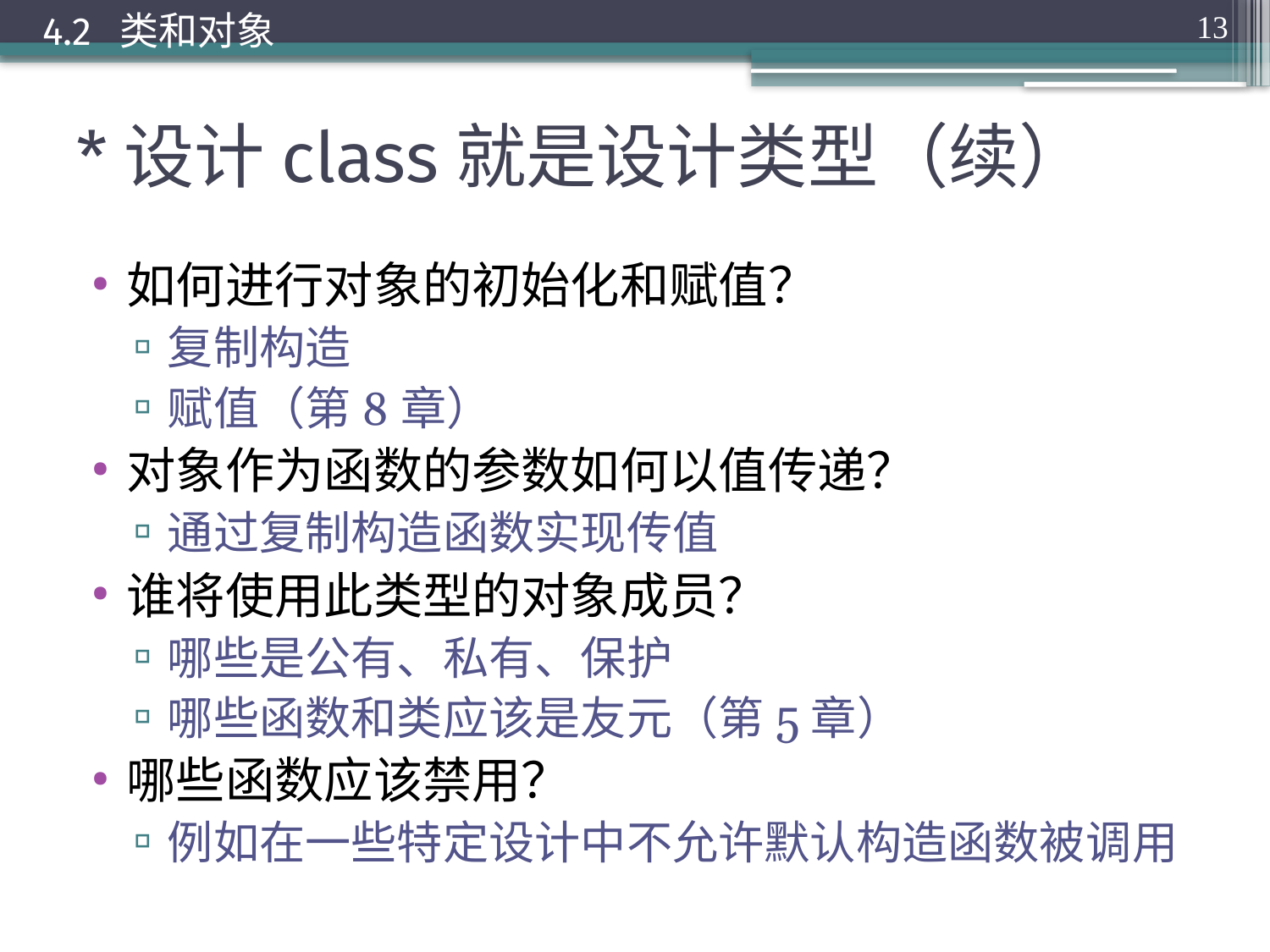

4.2  类和对象
13
# *设计class就是设计类型（续）
如何进行对象的初始化和赋值？
复制构造
赋值（第8章）
对象作为函数的参数如何以值传递？
通过复制构造函数实现传值
谁将使用此类型的对象成员？
哪些是公有、私有、保护
哪些函数和类应该是友元（第5章）
哪些函数应该禁用？
例如在一些特定设计中不允许默认构造函数被调用